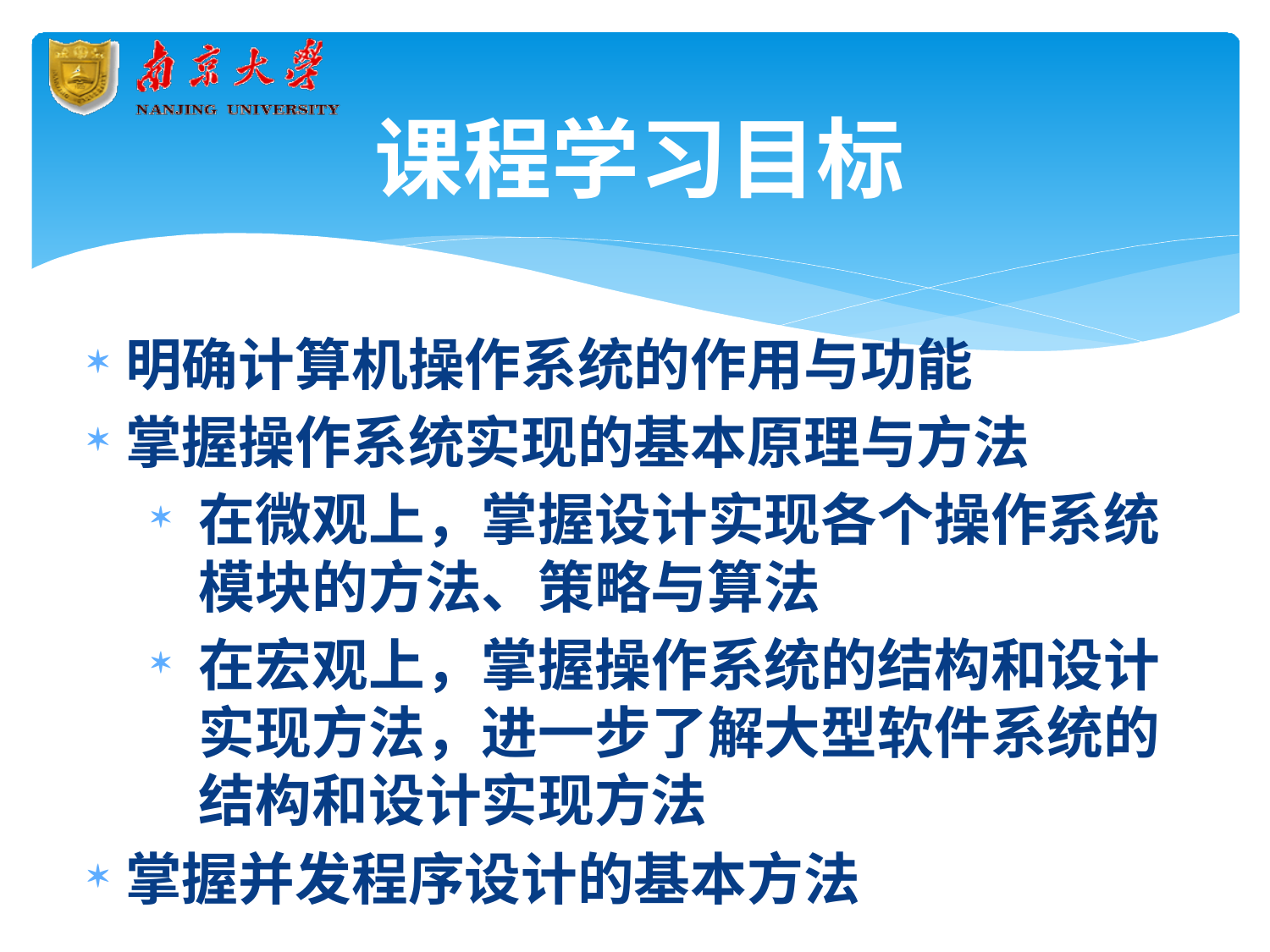

# 课程学习目标
明确计算机操作系统的作用与功能
掌握操作系统实现的基本原理与方法
在微观上，掌握设计实现各个操作系统 模块的方法、策略与算法
在宏观上，掌握操作系统的结构和设计 实现方法，进一步了解大型软件系统的 结构和设计实现方法
掌握并发程序设计的基本方法